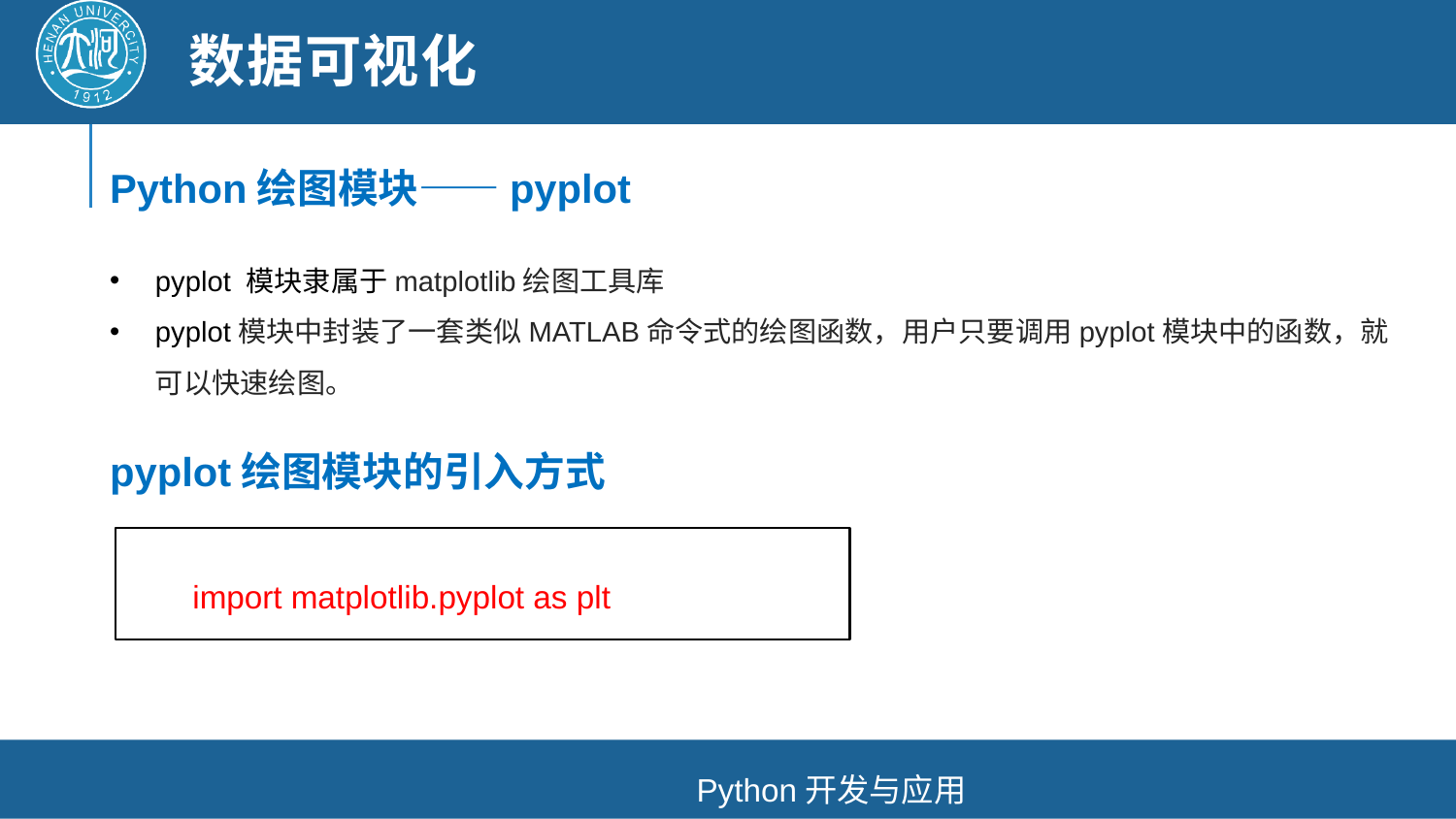

# 数据可视化
Python绘图模块——pyplot
pyplot 模块隶属于matplotlib绘图工具库
pyplot模块中封装了一套类似MATLAB命令式的绘图函数，用户只要调用pyplot模块中的函数，就可以快速绘图。
pyplot绘图模块的引入方式

import matplotlib.pyplot as plt

Python开发与应用
10